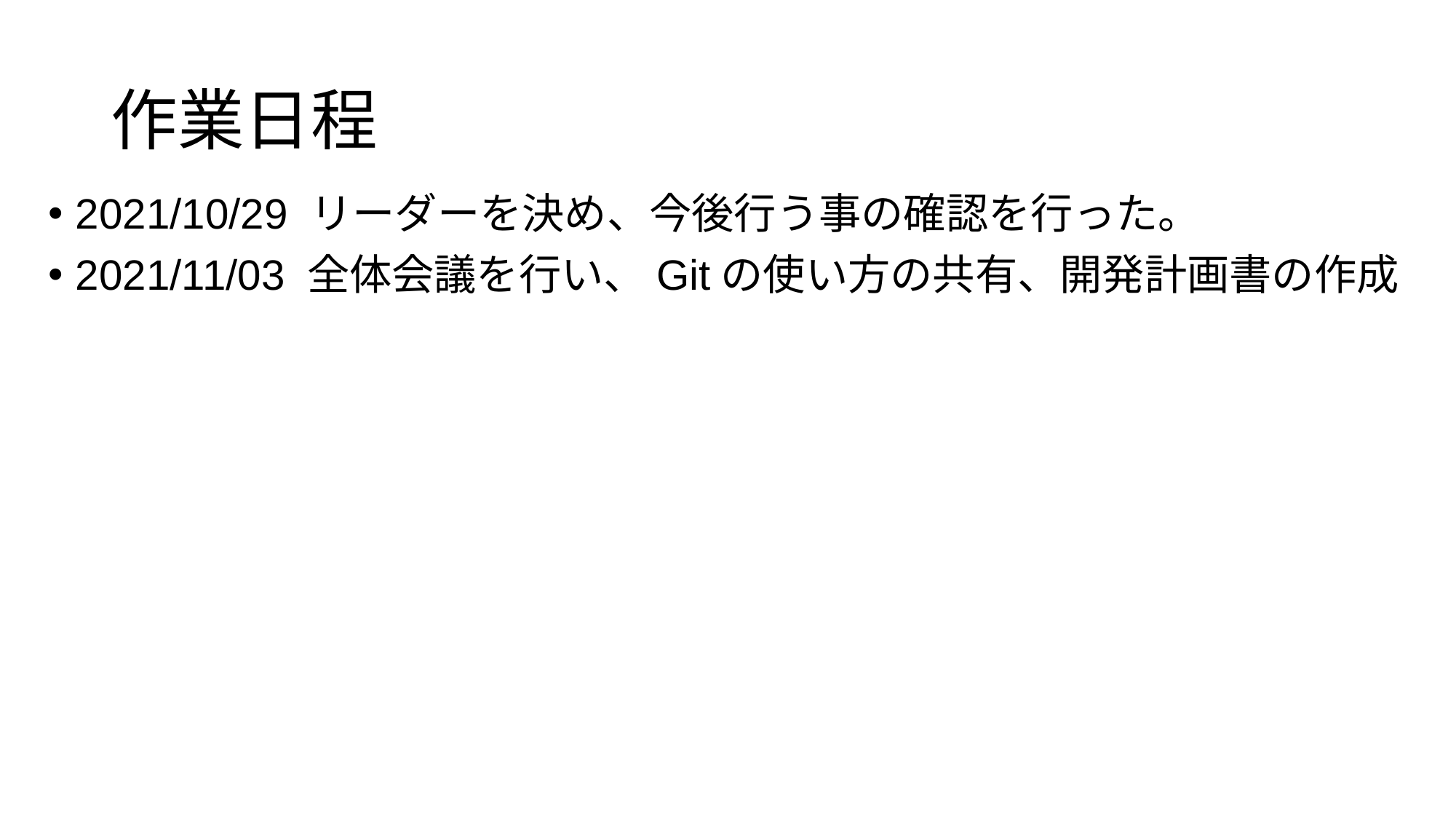

# 作業日程
2021/10/29 リーダーを決め、今後行う事の確認を行った。
2021/11/03 全体会議を行い、Gitの使い方の共有、開発計画書の作成